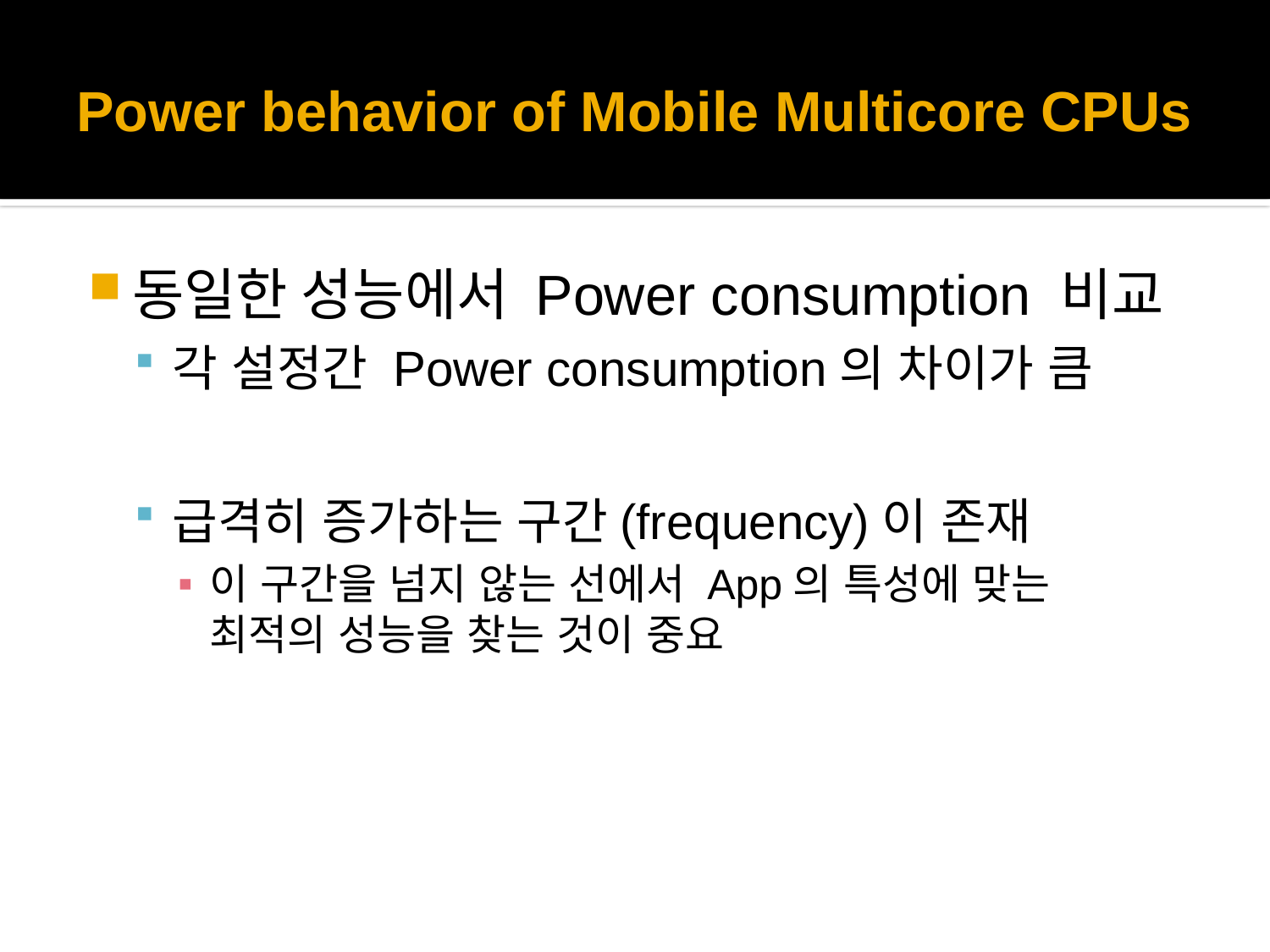

# Power behavior of Mobile Multicore CPUs
동일한 성능에서 Power consumption 비교
각 설정간 Power consumption의 차이가 큼

급격히 증가하는 구간(frequency)이 존재
이 구간을 넘지 않는 선에서 App의 특성에 맞는
최적의 성능을 찾는 것이 중요